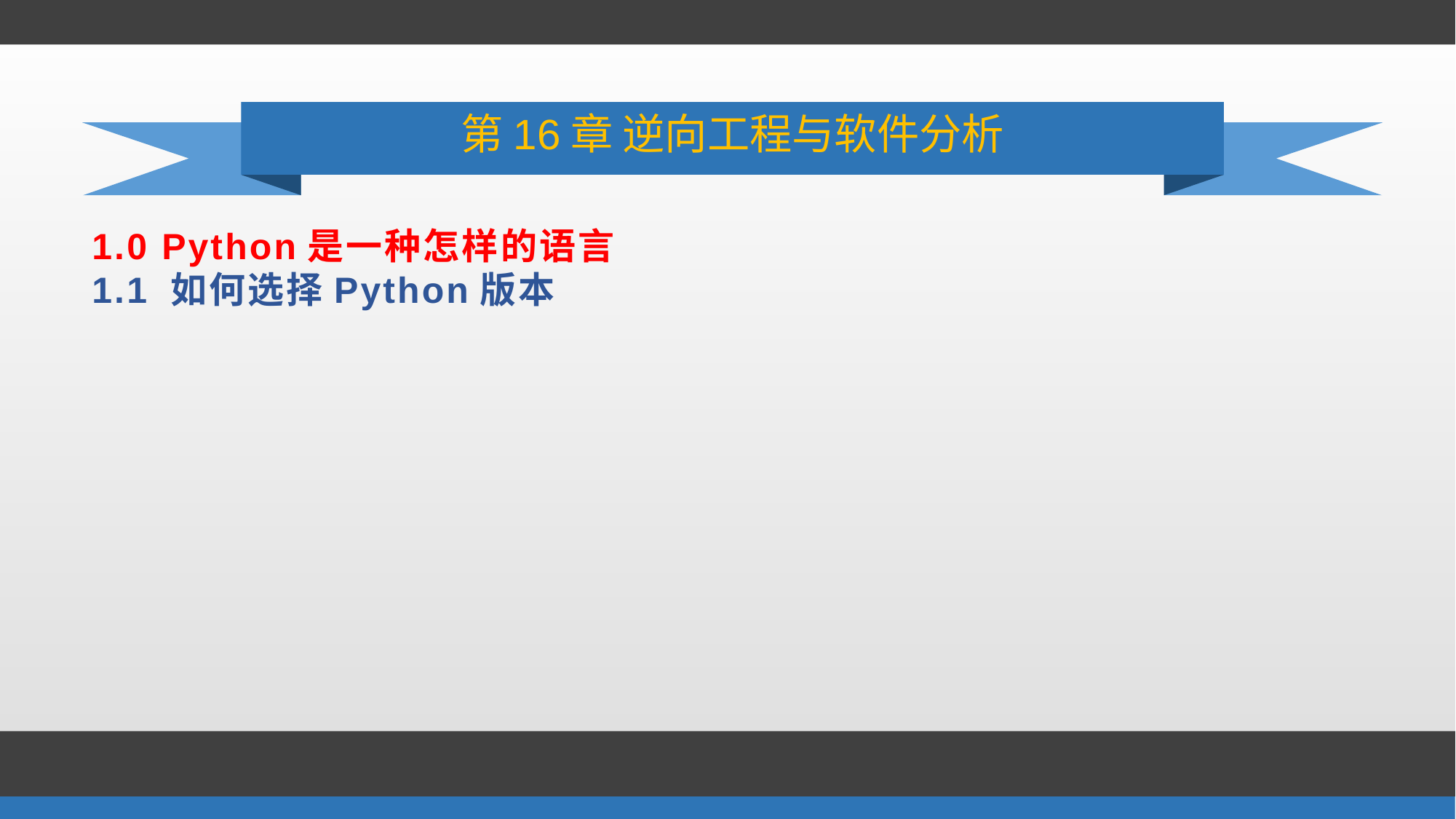

# 第16章 逆向工程与软件分析
1.0 Python是一种怎样的语言
1.1 如何选择Python版本